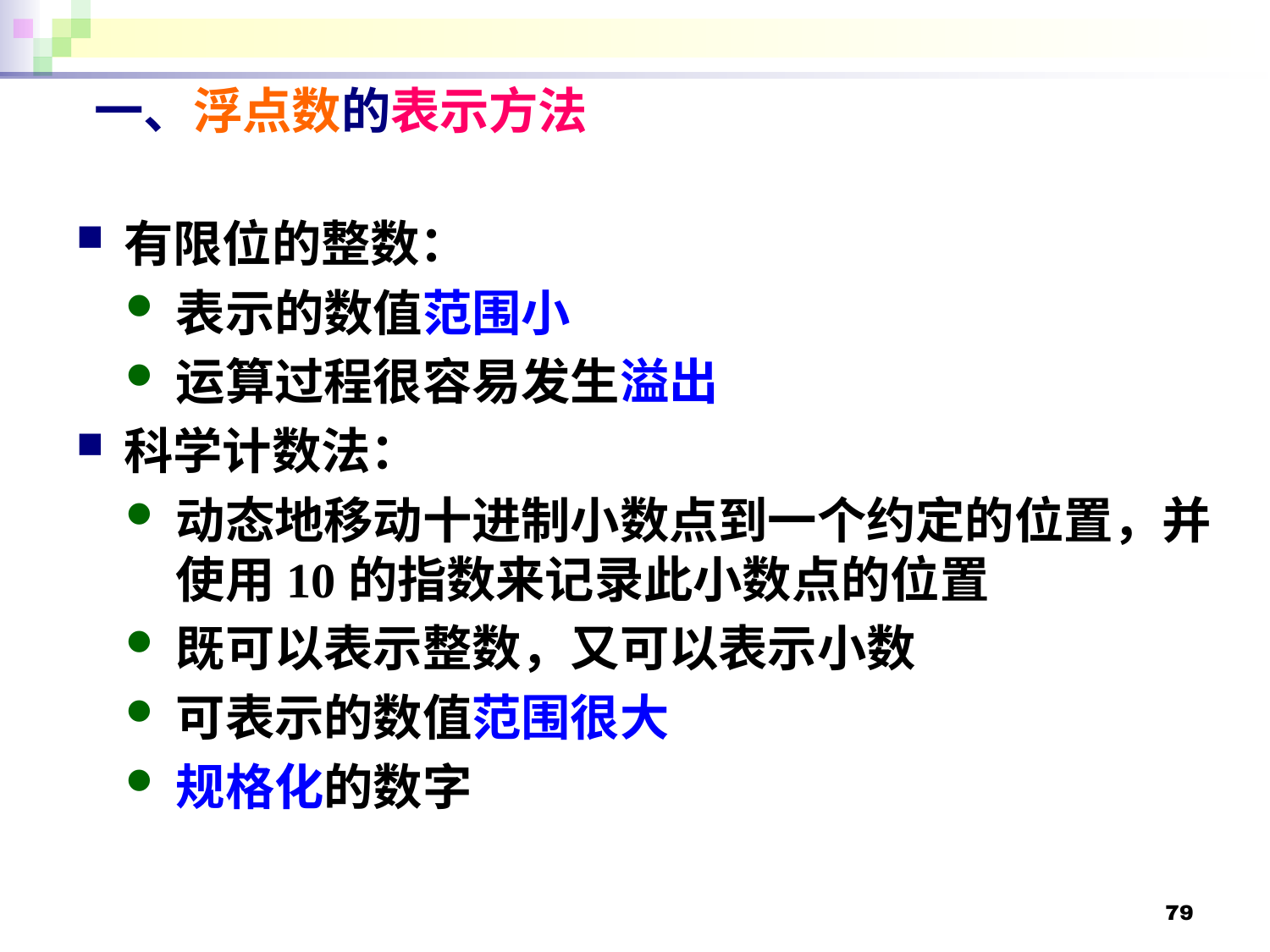

# 一、浮点数的表示方法
有限位的整数：
表示的数值范围小
运算过程很容易发生溢出
科学计数法：
动态地移动十进制小数点到一个约定的位置，并使用10的指数来记录此小数点的位置
既可以表示整数，又可以表示小数
可表示的数值范围很大
规格化的数字
79